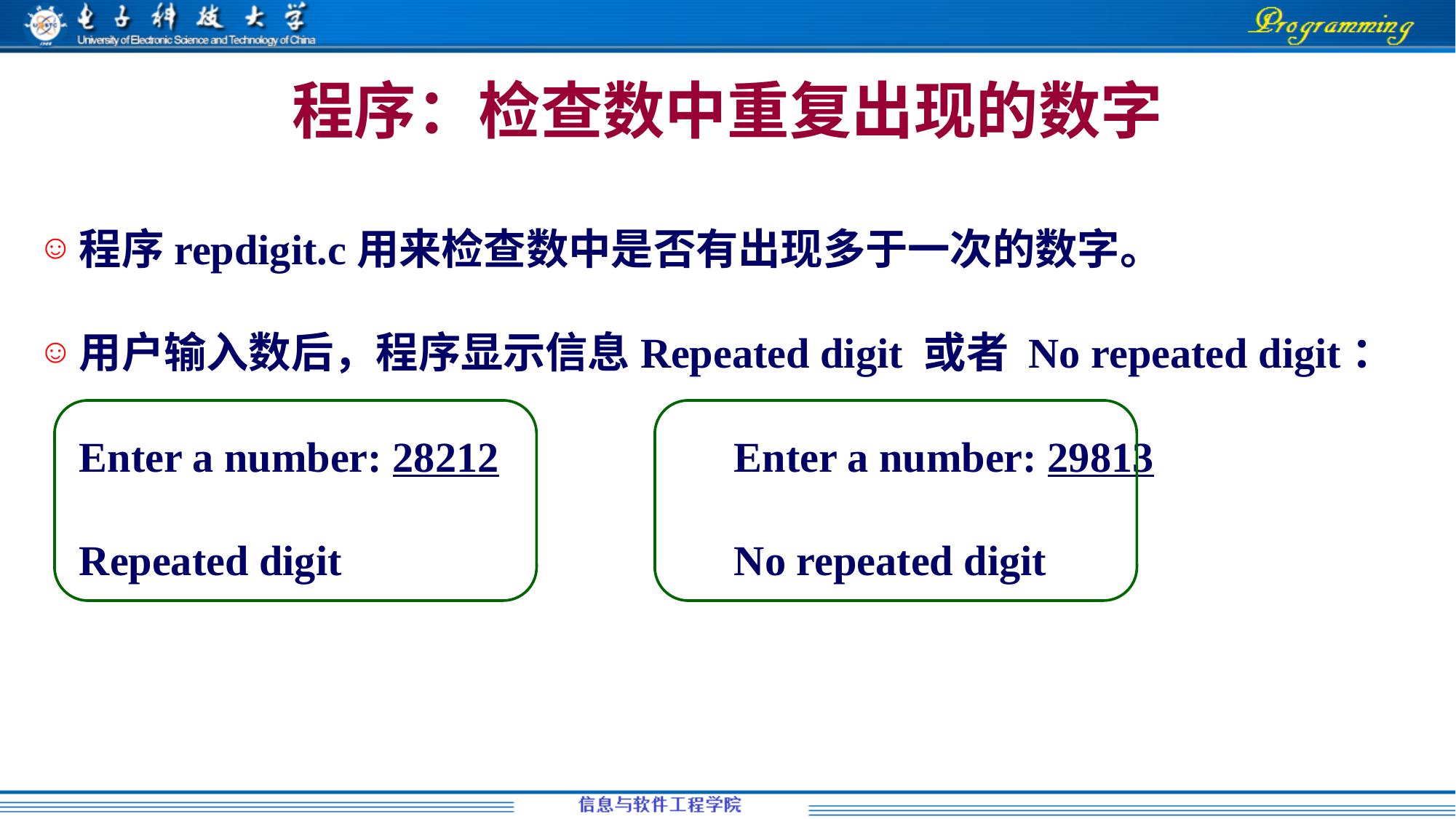

程序：检查数中重复出现的数字
程序repdigit.c用来检查数中是否有出现多于一次的数字。
用户输入数后，程序显示信息Repeated digit 或者 No repeated digit：
	Enter a number: 28212  		Enter a number: 29813
	Repeated digit				No repeated digit